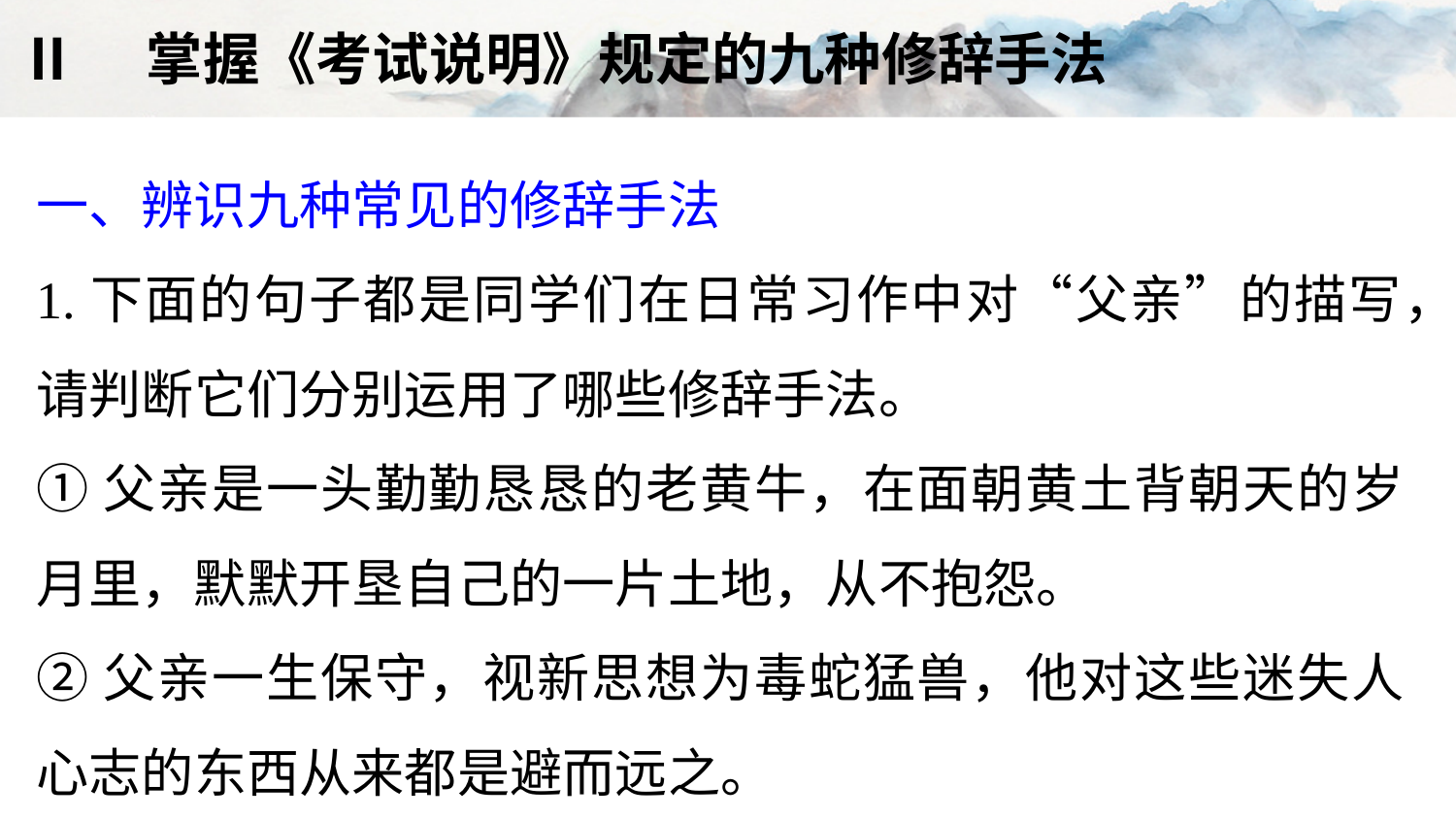

Ⅱ　掌握《考试说明》规定的九种修辞手法
一、辨识九种常见的修辞手法
1.下面的句子都是同学们在日常习作中对“父亲”的描写，请判断它们分别运用了哪些修辞手法。
①父亲是一头勤勤恳恳的老黄牛，在面朝黄土背朝天的岁月里，默默开垦自己的一片土地，从不抱怨。
②父亲一生保守，视新思想为毒蛇猛兽，他对这些迷失人心志的东西从来都是避而远之。